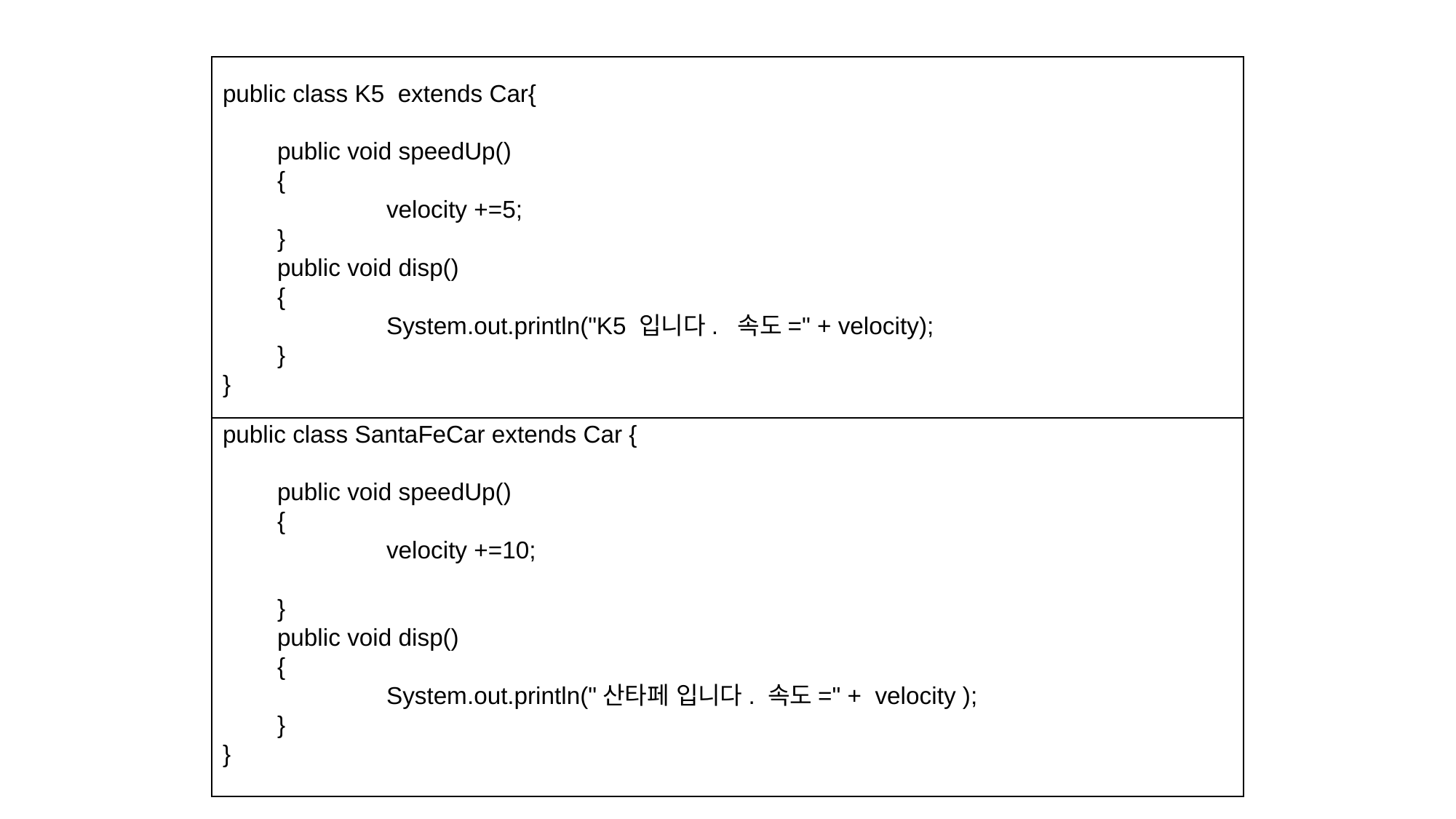

public class K5  extends Car{

public void speedUp()
{
	velocity +=5;
}
public void disp()
{
	System.out.println("K5 입니다.  속도=" + velocity);
}
}
public class SantaFeCar extends Car {

public void speedUp()
{
	velocity +=10;

}
public void disp()
{
	System.out.println("산타페 입니다. 속도=" +  velocity );
}
}